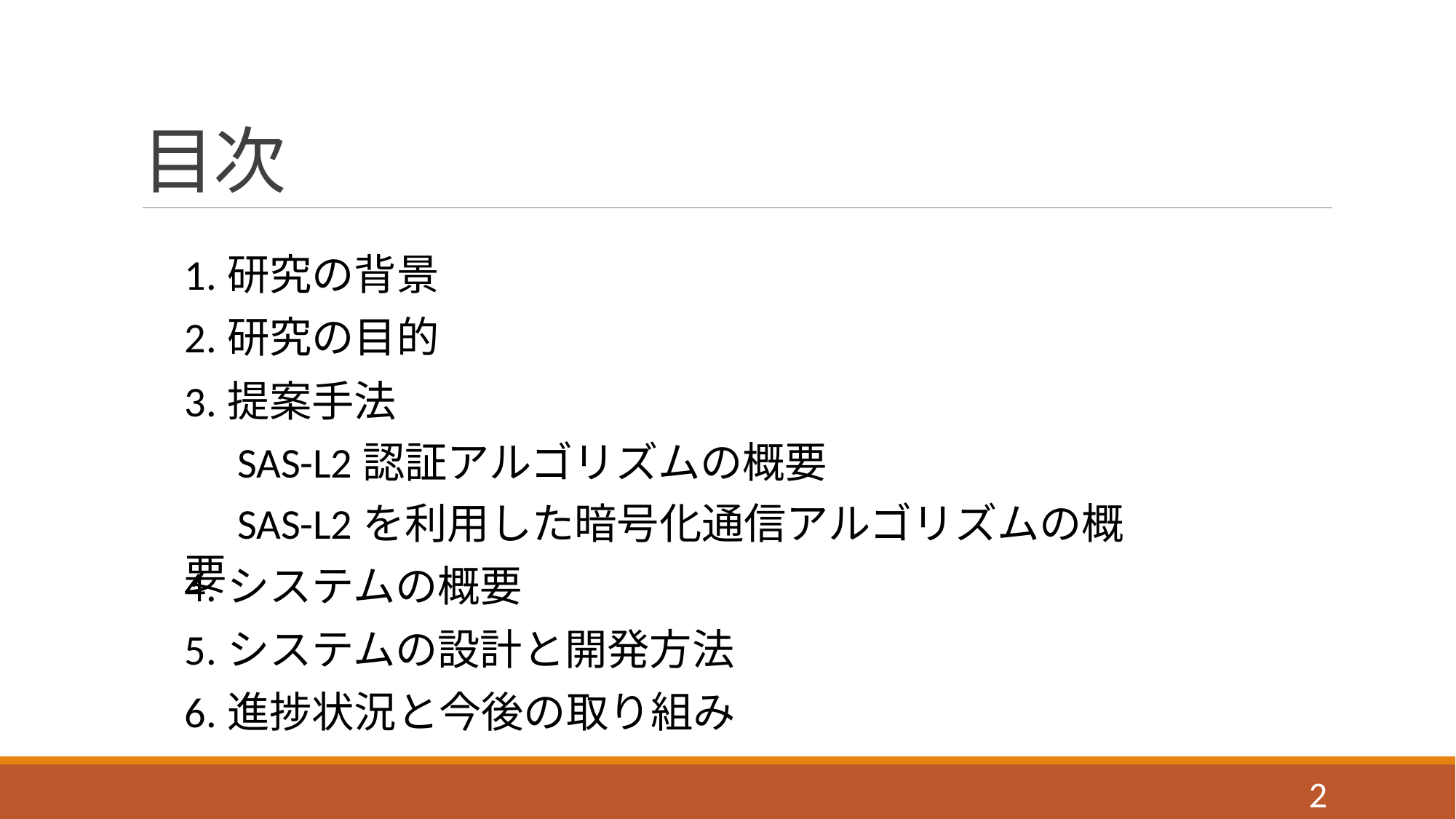

# 目次
1.研究の背景
2.研究の目的
3.提案手法
　SAS-L2認証アルゴリズムの概要
　SAS-L2を利用した暗号化通信アルゴリズムの概要
4.システムの概要
5.システムの設計と開発方法
6.進捗状況と今後の取り組み
2